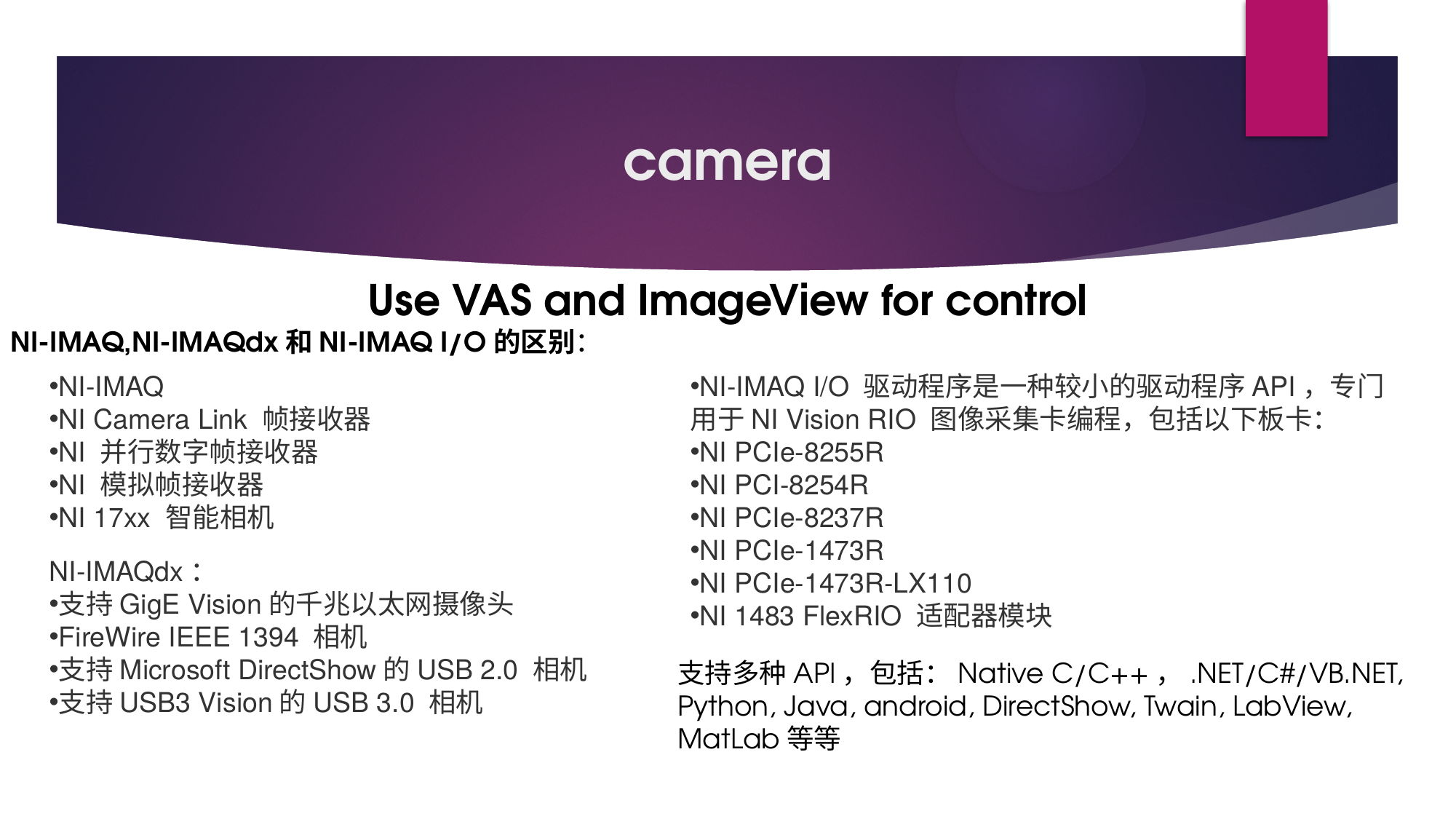

# camera
Use VAS and ImageView for control
NI-IMAQ,NI-IMAQdx和NI-IMAQ I/O的区别：
NI-IMAQ
NI Camera Link 帧接收器
NI 并行数字帧接收器
NI 模拟帧接收器
NI 17xx 智能相机
NI-IMAQ I/O 驱动程序是一种较小的驱动程序API，专门用于NI Vision RIO 图像采集卡编程，包括以下板卡：
NI PCIe-8255R
NI PCI-8254R
NI PCIe-8237R
NI PCIe-1473R
NI PCIe-1473R-LX110
NI 1483 FlexRIO 适配器模块
NI-IMAQdx：
支持GigE Vision的千兆以太网摄像头
FireWire IEEE 1394 相机
支持Microsoft DirectShow的USB 2.0 相机
支持USB3 Vision的USB 3.0 相机

支持多种API，包括：Native C/C++，.NET/C#/VB.NET, Python, Java, android, DirectShow, Twain, LabView, MatLab等等